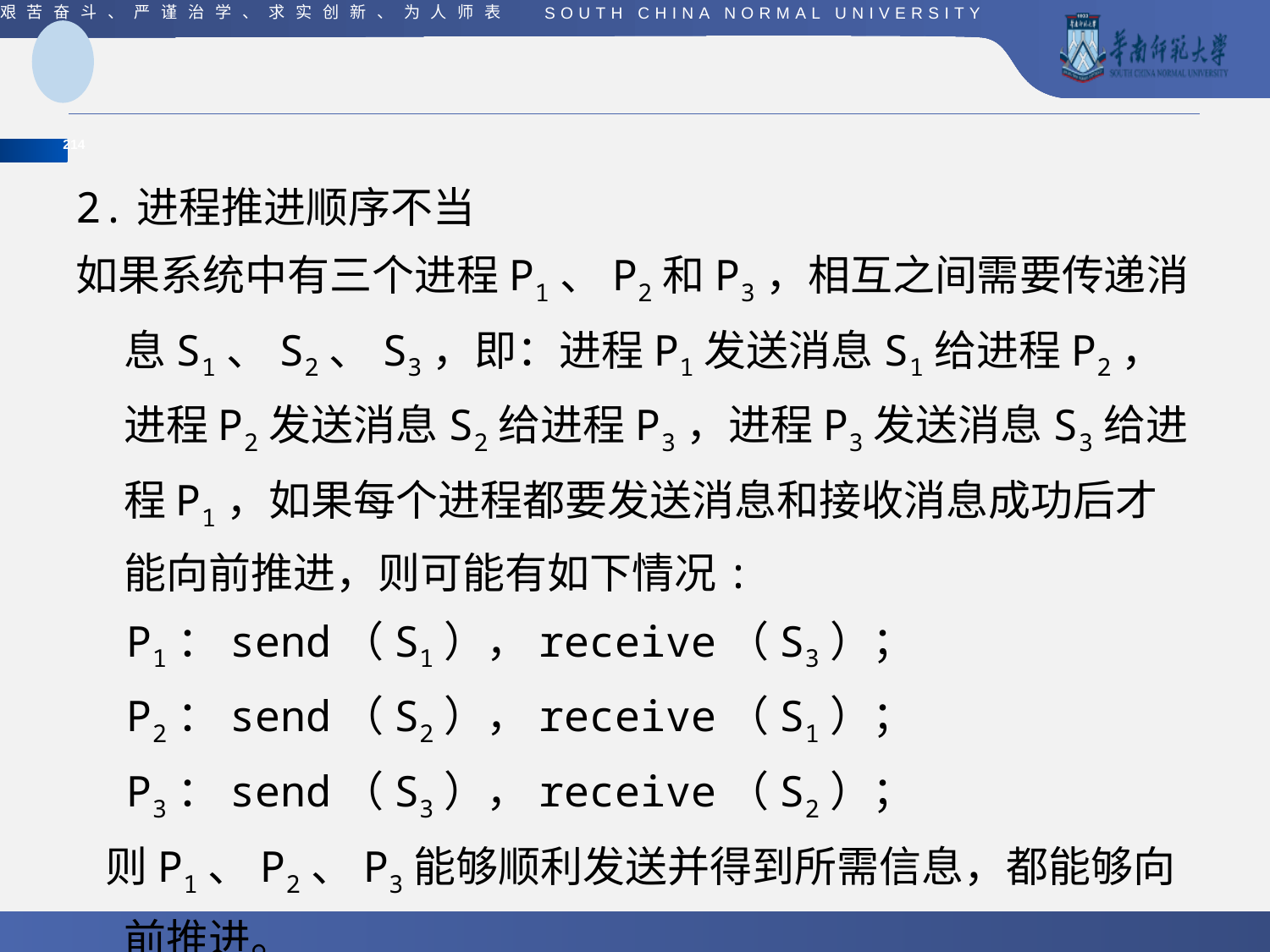

2.进程推进顺序不当
如果系统中有三个进程P1、P2和P3，相互之间需要传递消息S1、S2、S3，即：进程P1发送消息S1给进程P2，进程P2发送消息S2给进程P3，进程P3发送消息S3给进程P1，如果每个进程都要发送消息和接收消息成功后才能向前推进，则可能有如下情况:
  P1：send（S1），receive（S3）；
  P2：send（S2），receive（S1）；
  P3：send（S3），receive（S2）；
  则P1、P2、P3能够顺利发送并得到所需信息，都能够向前推进。

214